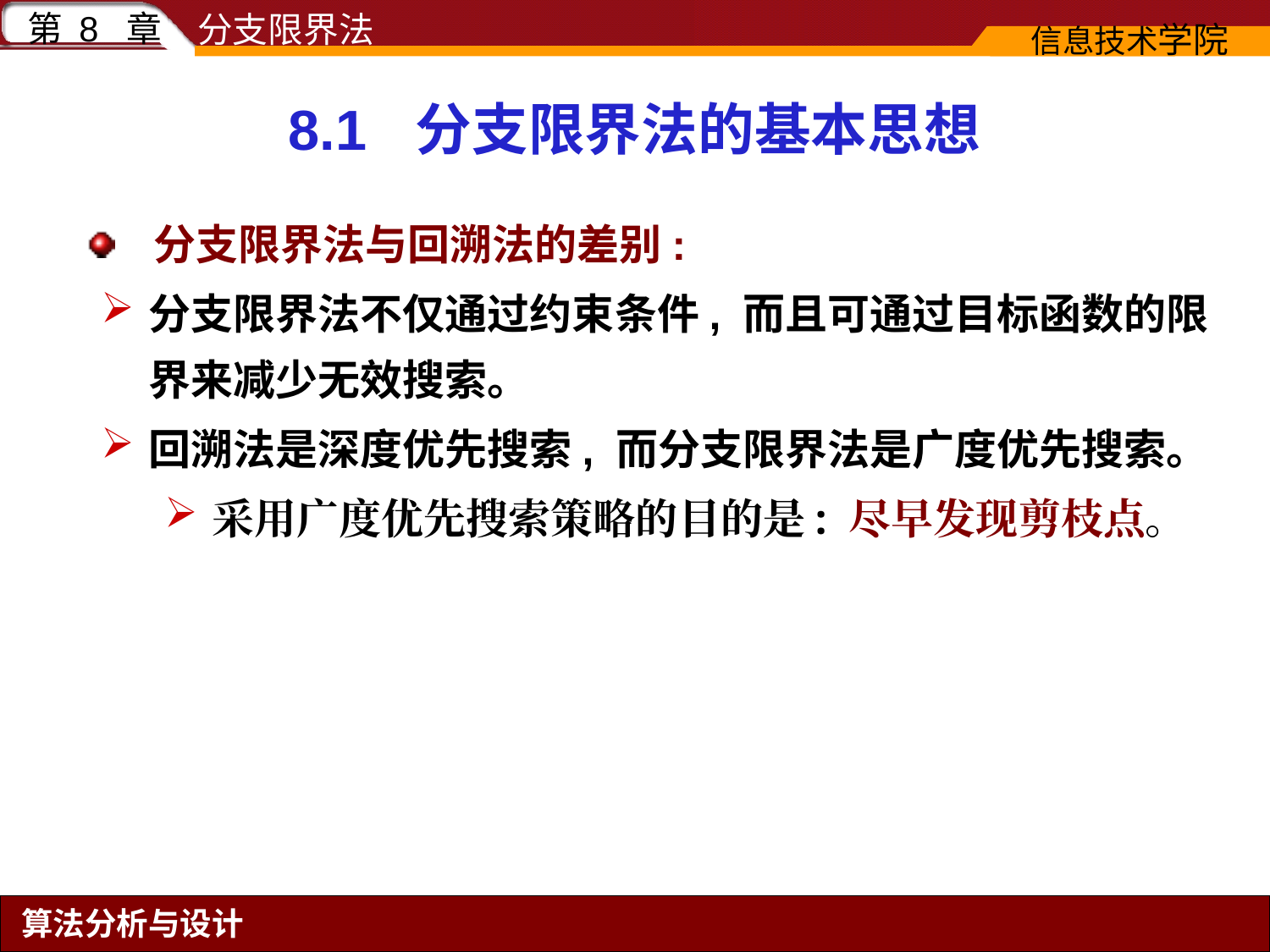

8.1	分支限界法的基本思想
   分支限界法与回溯法的差别:
分支限界法不仅通过约束条件, 而且可通过目标函数的限界来减少无效搜索。
回溯法是深度优先搜索, 而分支限界法是广度优先搜索。
采用广度优先搜索策略的目的是: 尽早发现剪枝点。